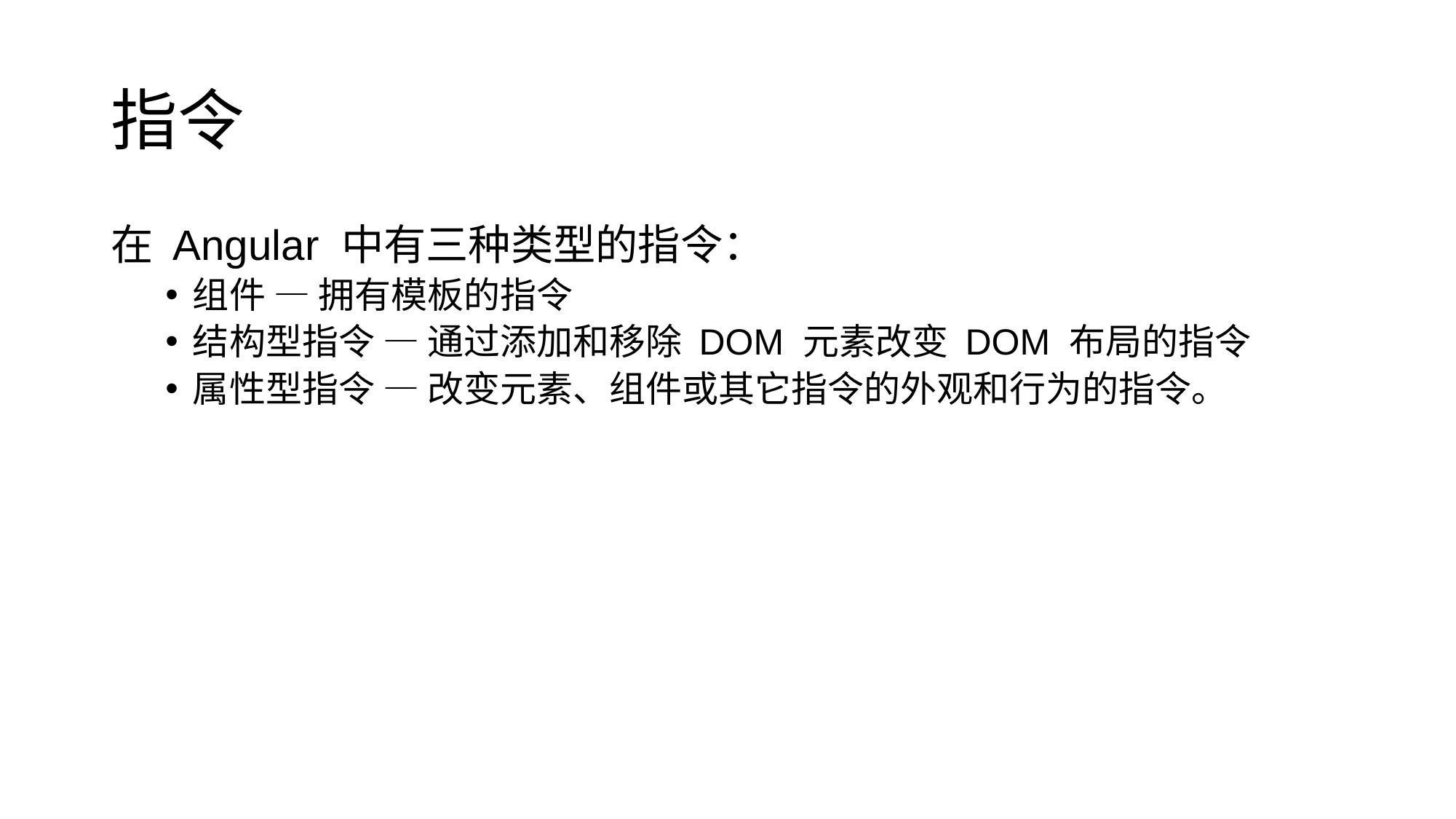

# 指令
在 Angular 中有三种类型的指令：
组件 — 拥有模板的指令
结构型指令 — 通过添加和移除 DOM 元素改变 DOM 布局的指令
属性型指令 — 改变元素、组件或其它指令的外观和行为的指令。